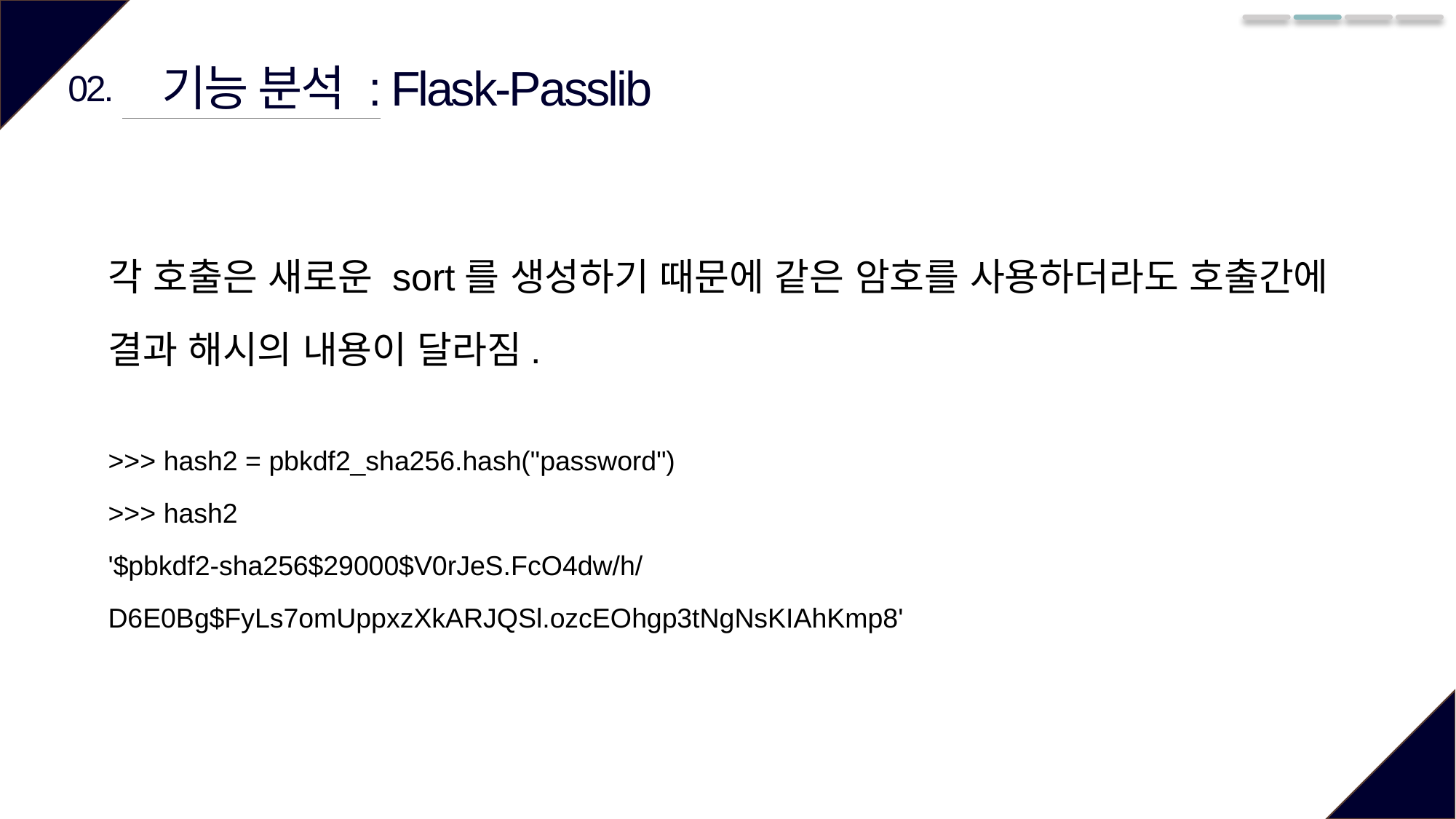

기능 분석 : Flask-Passlib
02.
각 호출은 새로운 sort를 생성하기 때문에 같은 암호를 사용하더라도 호출간에 결과 해시의 내용이 달라짐.

>>> hash2 = pbkdf2_sha256.hash("password")
>>> hash2
'$pbkdf2-sha256$29000$V0rJeS.FcO4dw/h/D6E0Bg$FyLs7omUppxzXkARJQSl.ozcEOhgp3tNgNsKIAhKmp8'